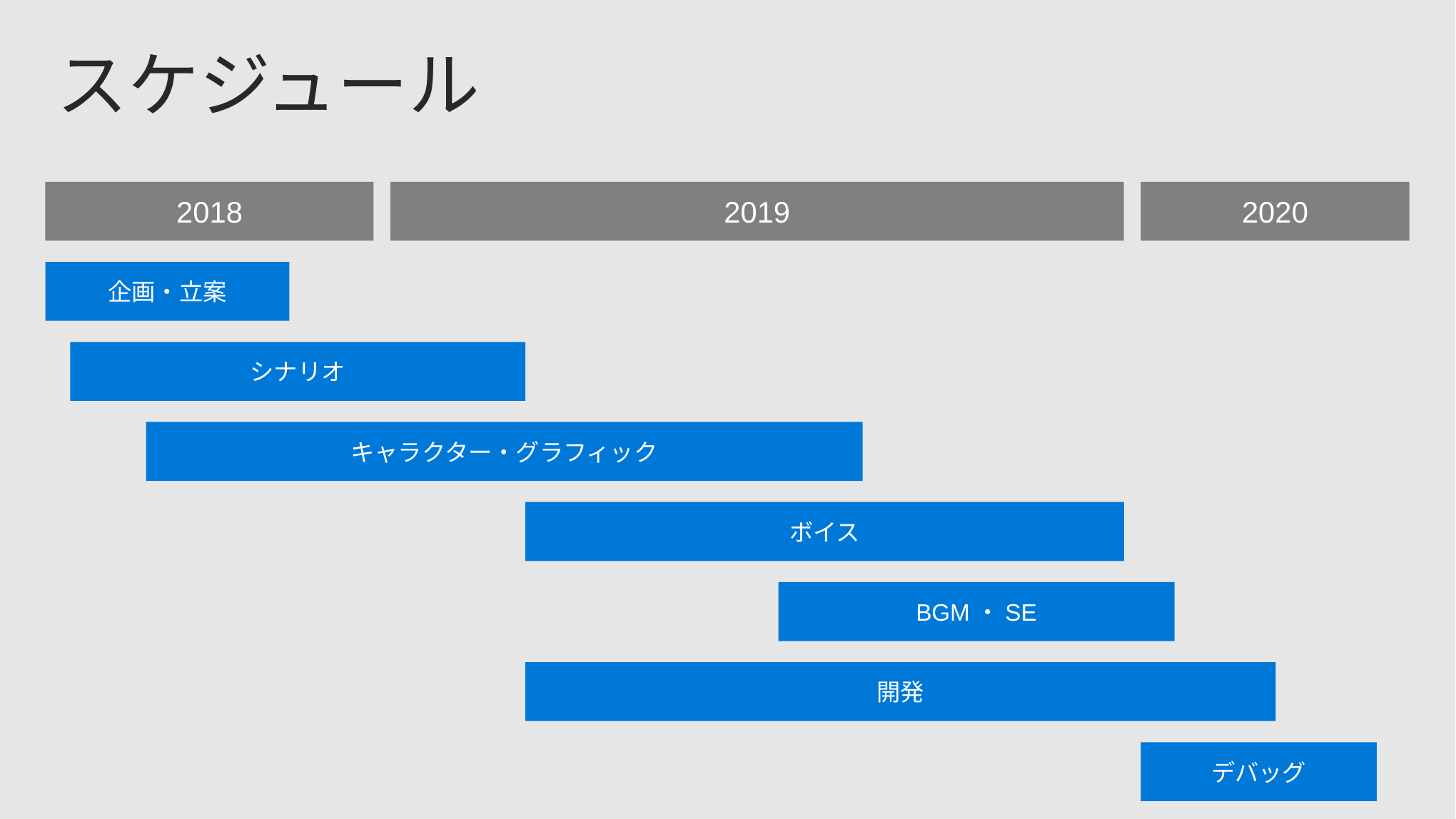

# スケジュール
2018
2019
2020
企画・立案
シナリオ
キャラクター・グラフィック
ボイス
BGM・SE
開発
デバッグ